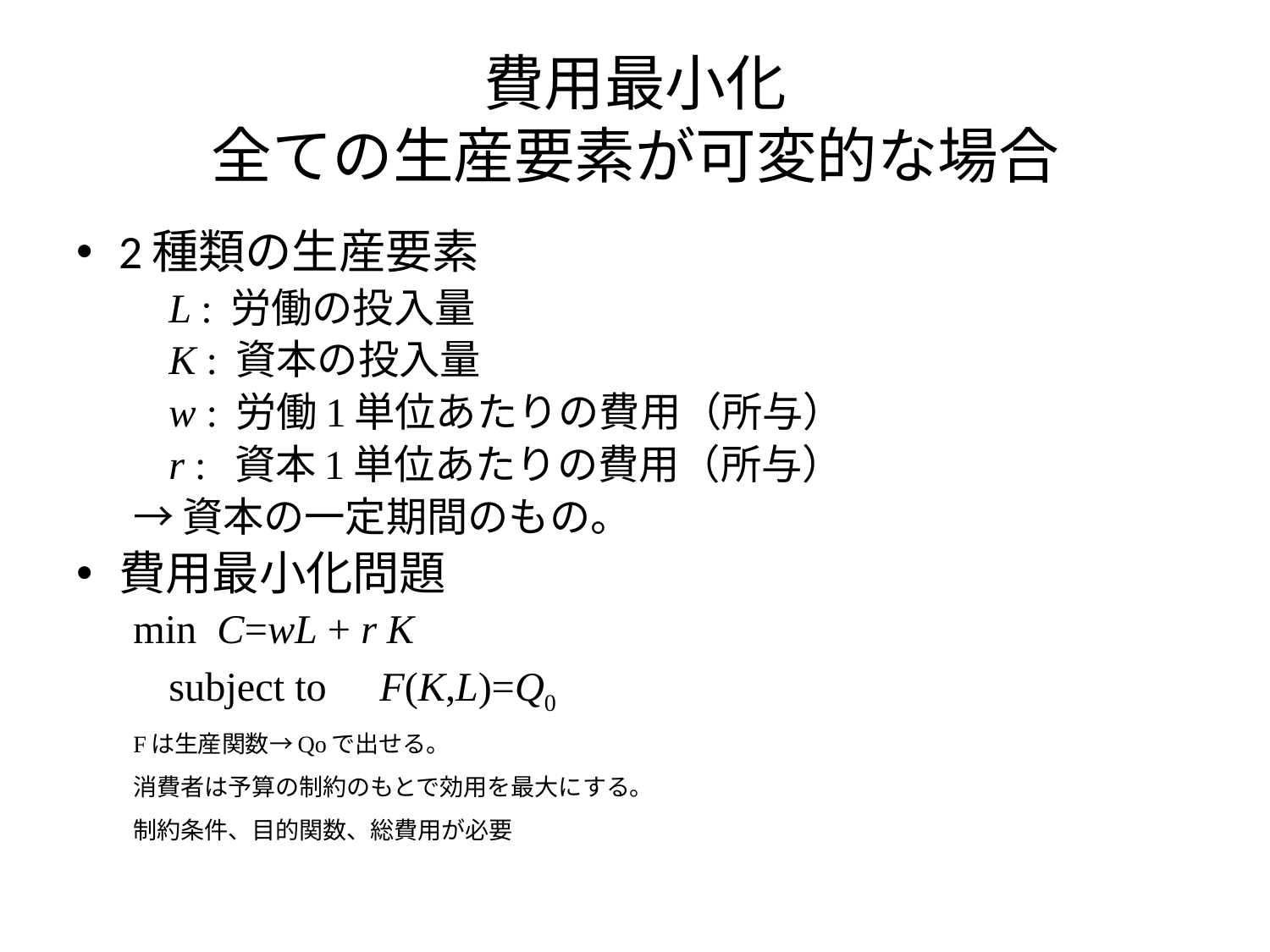

# 費用最小化 全ての生産要素が可変的な場合
2種類の生産要素
	L : 労働の投入量
	K : 資本の投入量
	w : 労働1単位あたりの費用（所与）
	r :  資本1単位あたりの費用（所与）
→資本の一定期間のもの。
費用最小化問題
min  C=wL + r K
	subject to 	F(K,L)=Q0
Fは生産関数→Qoで出せる。
消費者は予算の制約のもとで効用を最大にする。
制約条件、目的関数、総費用が必要